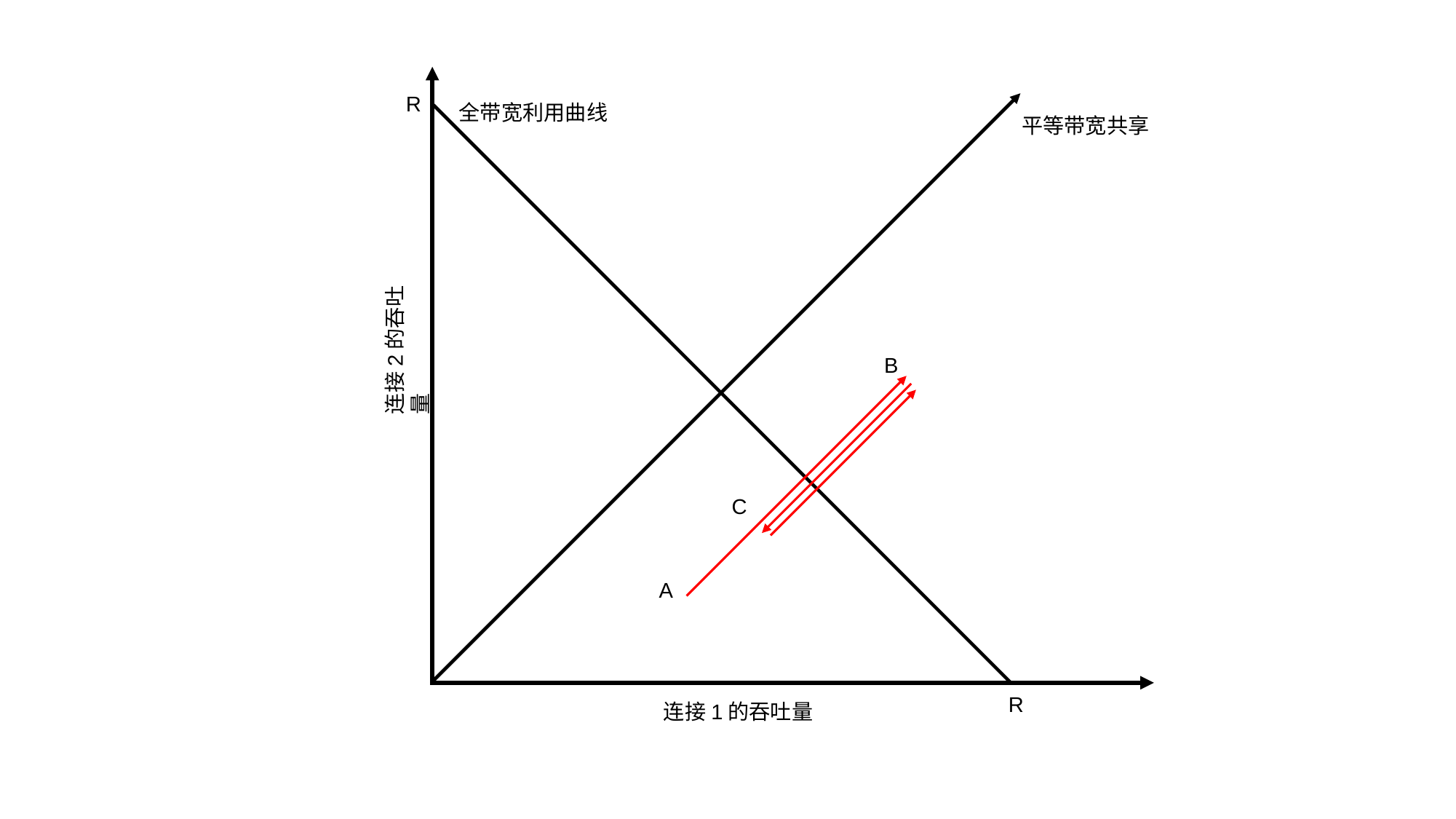

R
全带宽利用曲线
平等带宽共享
连接2的吞吐量
B
C
A
R
连接1的吞吐量